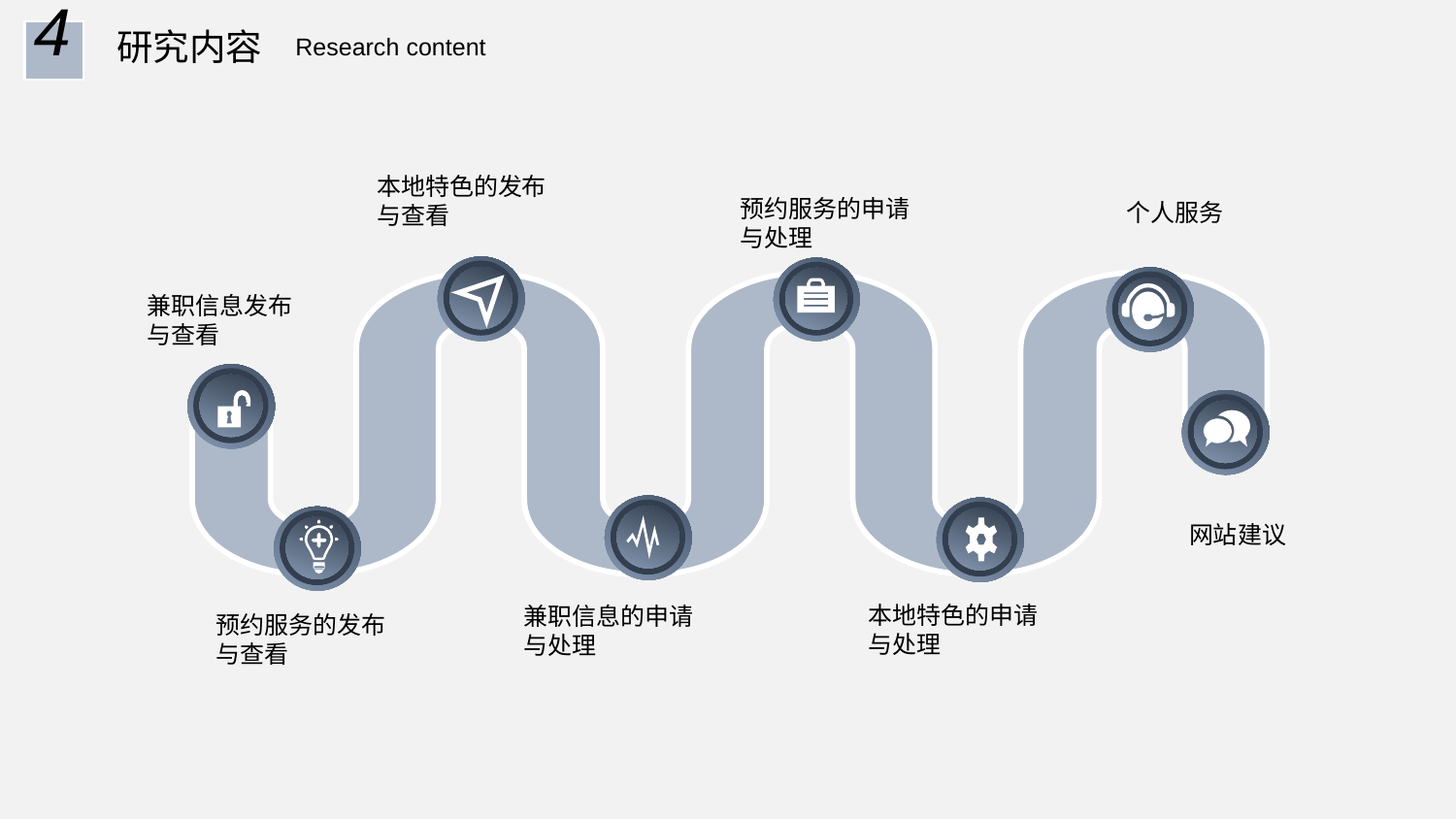

4
研究内容

Research content
本地特色的发布与查看
预约服务的申请与处理
个人服务

兼职信息发布与查看

网站建议

本地特色的申请与处理
兼职信息的申请与处理
预约服务的发布与查看